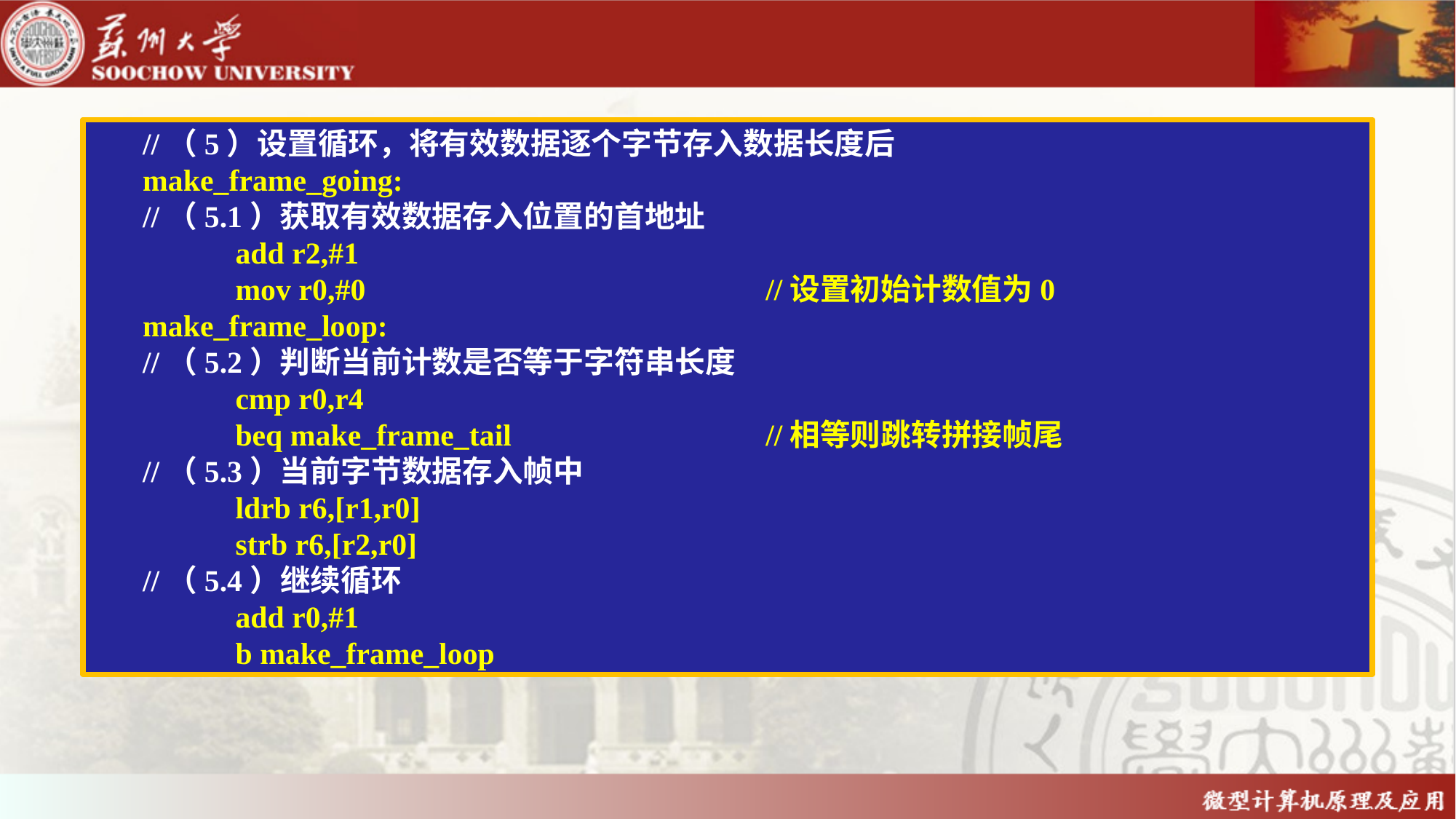

//（5）设置循环，将有效数据逐个字节存入数据长度后
make_frame_going:
//（5.1）获取有效数据存入位置的首地址
	  add r2,#1
	  mov r0,#0				//设置初始计数值为0
make_frame_loop:
//（5.2）判断当前计数是否等于字符串长度
	  cmp r0,r4
	  beq make_frame_tail			//相等则跳转拼接帧尾
//（5.3）当前字节数据存入帧中
	  ldrb r6,[r1,r0]
	  strb r6,[r2,r0]
//（5.4）继续循环
	  add r0,#1
	  b make_frame_loop